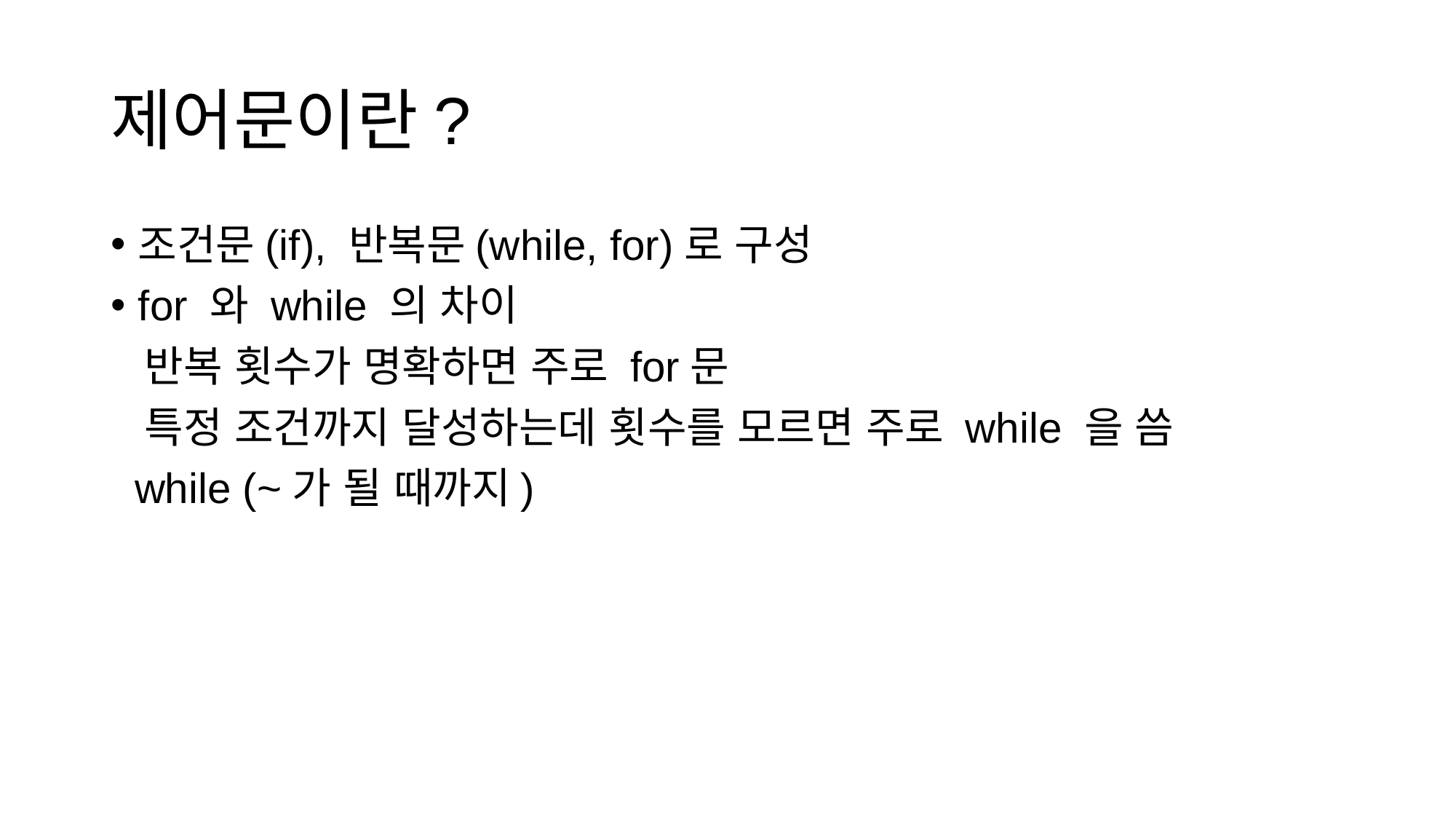

# 제어문이란?
조건문(if), 반복문(while, for)로 구성
for 와 while 의 차이
  반복 횟수가 명확하면 주로 for문
  특정 조건까지 달성하는데 횟수를 모르면 주로 while 을 씀
  while (~가 될 때까지)